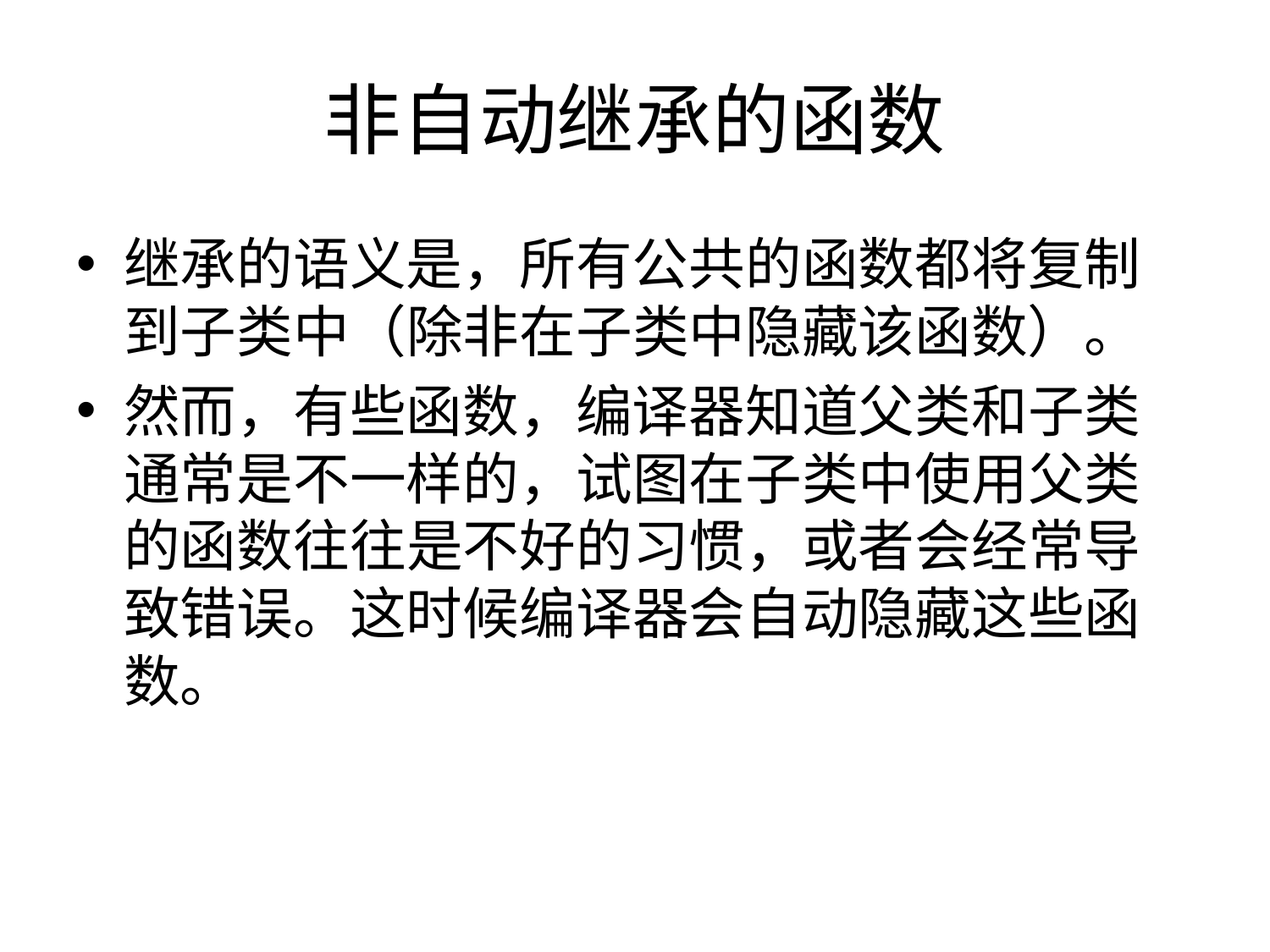

# 非自动继承的函数
继承的语义是，所有公共的函数都将复制到子类中（除非在子类中隐藏该函数）。
然而，有些函数，编译器知道父类和子类通常是不一样的，试图在子类中使用父类的函数往往是不好的习惯，或者会经常导致错误。这时候编译器会自动隐藏这些函数。